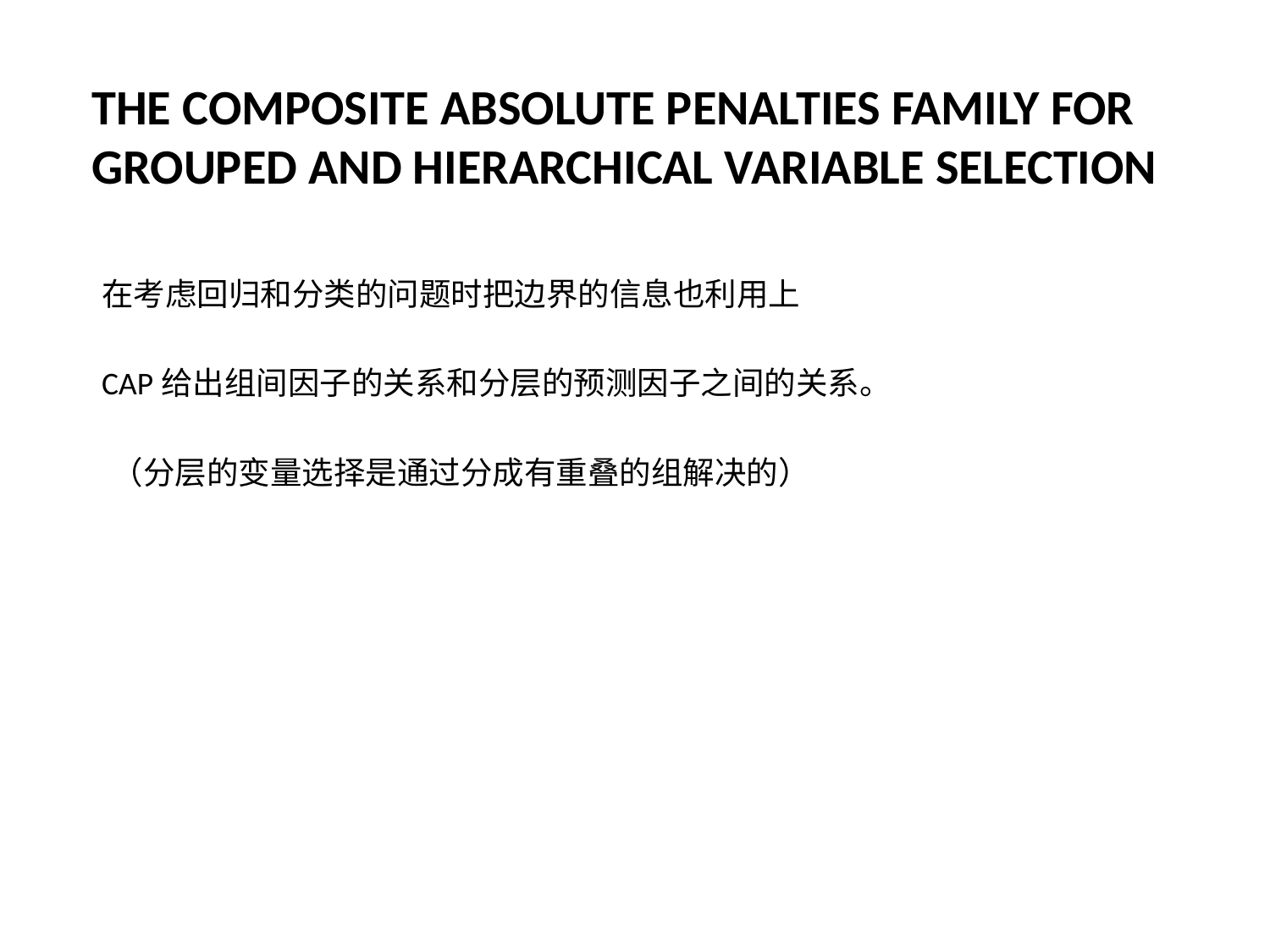

THE COMPOSITE ABSOLUTE PENALTIES FAMILY FOR
GROUPED AND HIERARCHICAL VARIABLE SELECTION
在考虑回归和分类的问题时把边界的信息也利用上
CAP给出组间因子的关系和分层的预测因子之间的关系。
（分层的变量选择是通过分成有重叠的组解决的）